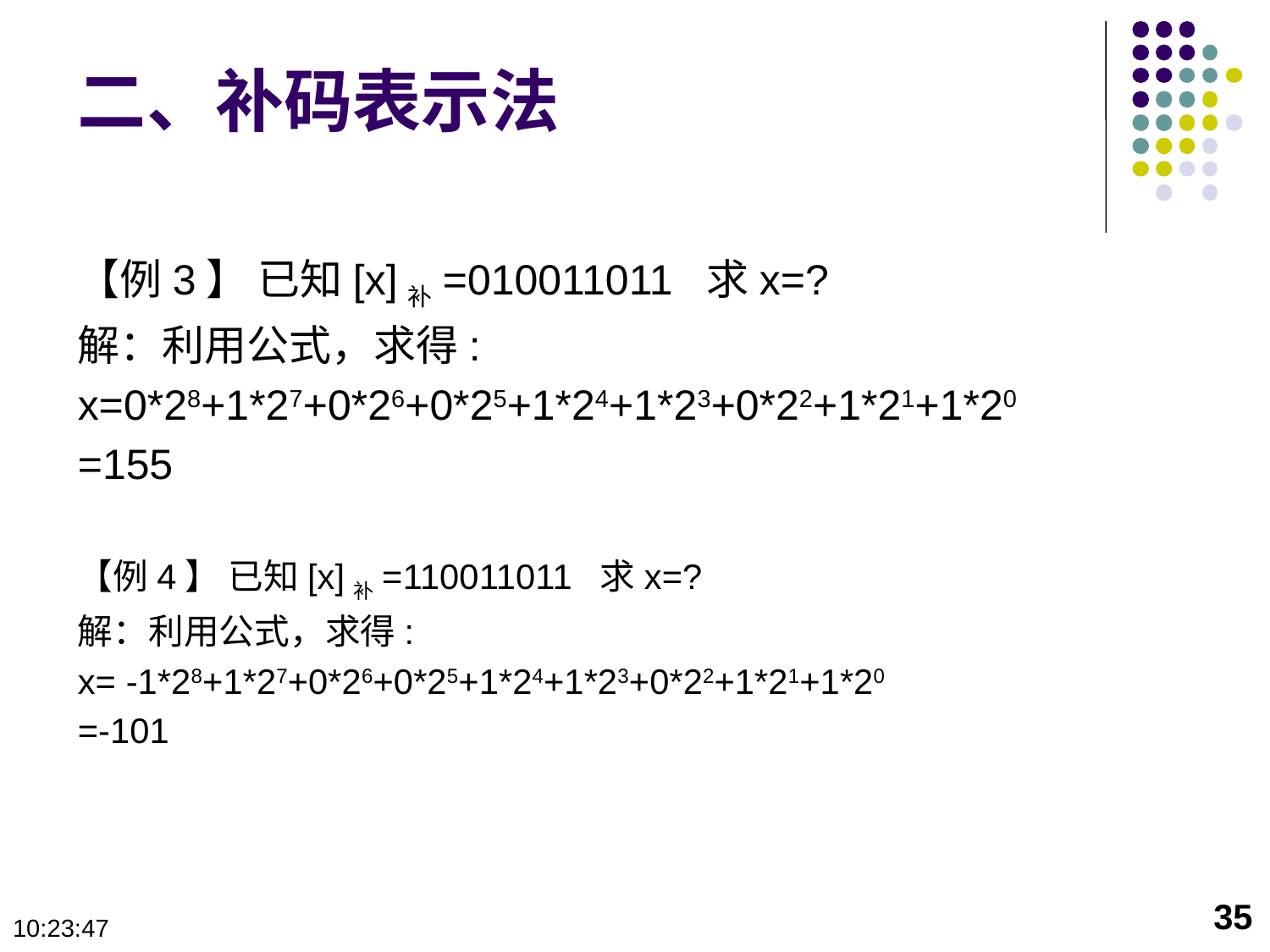

# 二、补码表示法
【例3】 已知[x]补=010011011  求x=?
解：利用公式，求得:
x=0*28+1*27+0*26+0*25+1*24+1*23+0*22+1*21+1*20
=155

【例4】 已知[x]补=110011011  求x=?
解：利用公式，求得:
x= -1*28+1*27+0*26+0*25+1*24+1*23+0*22+1*21+1*20
=-101
35
10:23:47